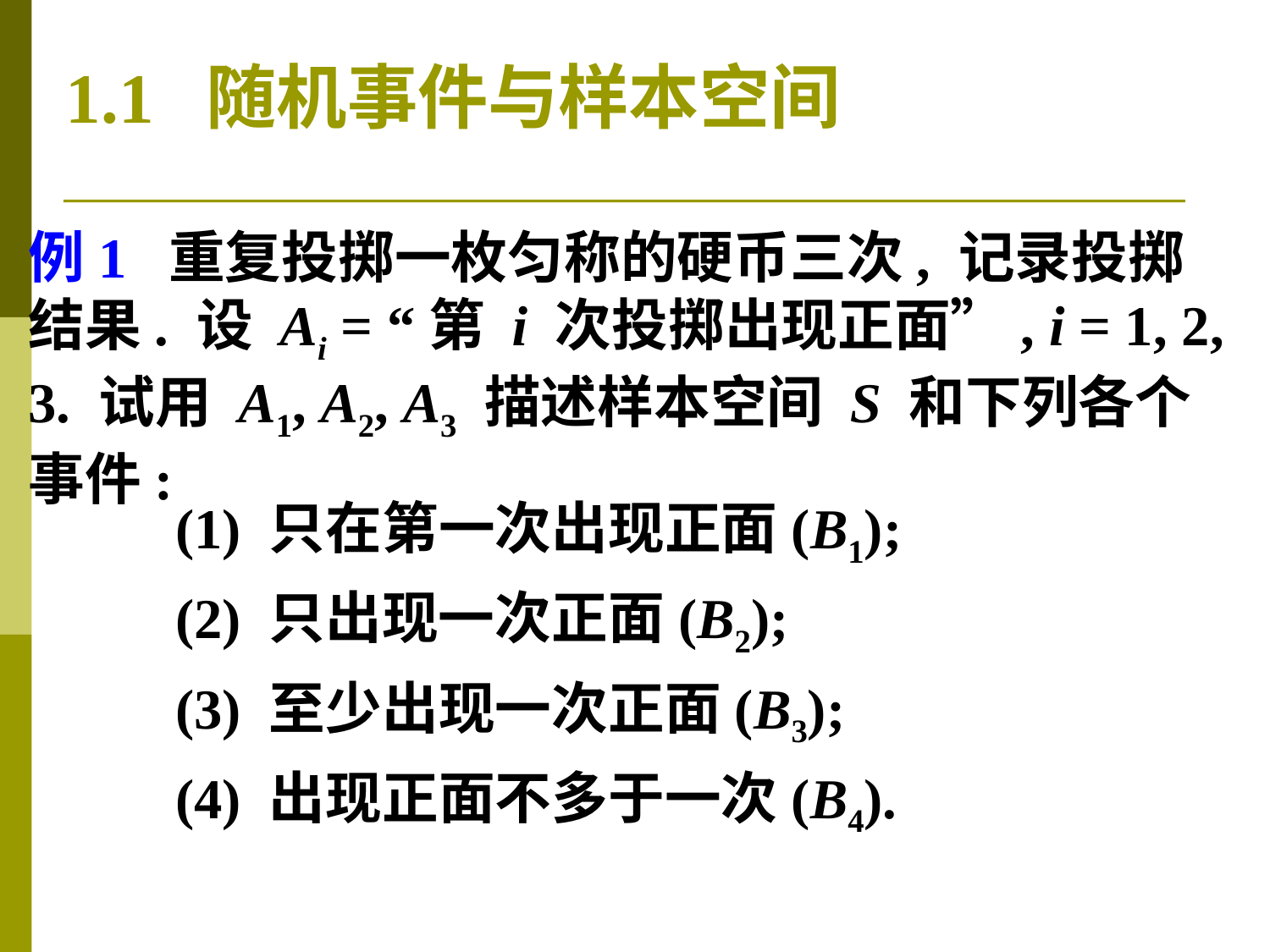

1.1  随机事件与样本空间
例1  重复投掷一枚匀称的硬币三次, 记录投掷
结果. 设 Ai = “第 i 次投掷出现正面”, i = 1, 2,
3. 试用 A1, A2, A3 描述样本空间 S 和下列各个
事件:
(1) 只在第一次出现正面(B1);
(2) 只出现一次正面(B2);
(3) 至少出现一次正面(B3);
(4) 出现正面不多于一次(B4).